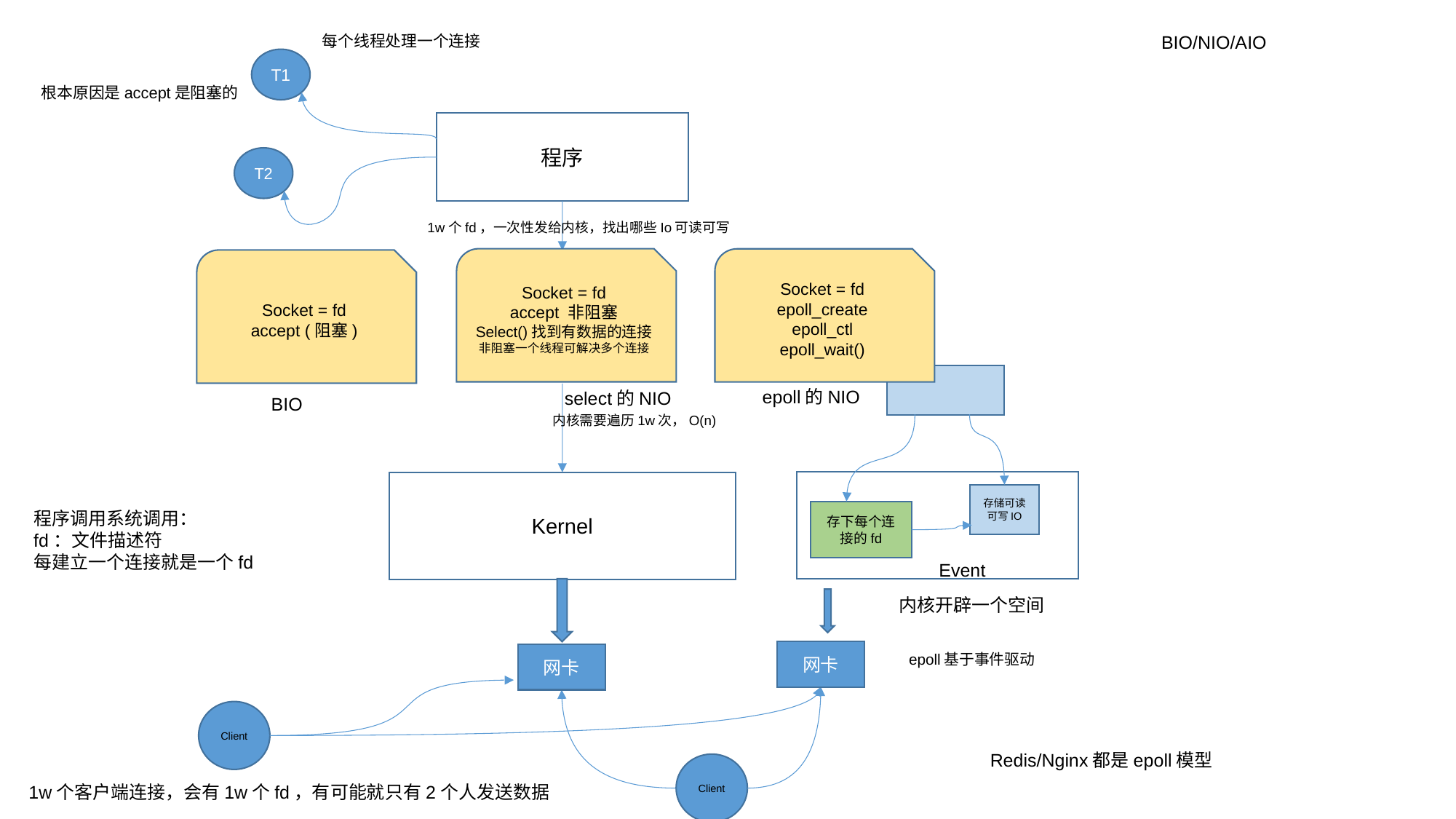

每个线程处理一个连接
BIO/NIO/AIO
T1
根本原因是accept是阻塞的
程序
T2
1w个fd，一次性发给内核，找出哪些Io可读可写
Socket = fd
accept 非阻塞
Select()找到有数据的连接
非阻塞一个线程可解决多个连接
Socket = fd
epoll_create
epoll_ctl
epoll_wait()
Socket = fd
accept (阻塞)

epoll的NIO
select的NIO
BIO
内核需要遍历1w次，O(n)

Kernel
存储可读可写IO
程序调用系统调用：
fd：文件描述符
每建立一个连接就是一个fd
存下每个连接的fd
Event

内核开辟一个空间

网卡
网卡
epoll基于事件驱动
Client
Redis/Nginx都是epoll模型
Client
1w个客户端连接，会有1w个fd，有可能就只有2个人发送数据